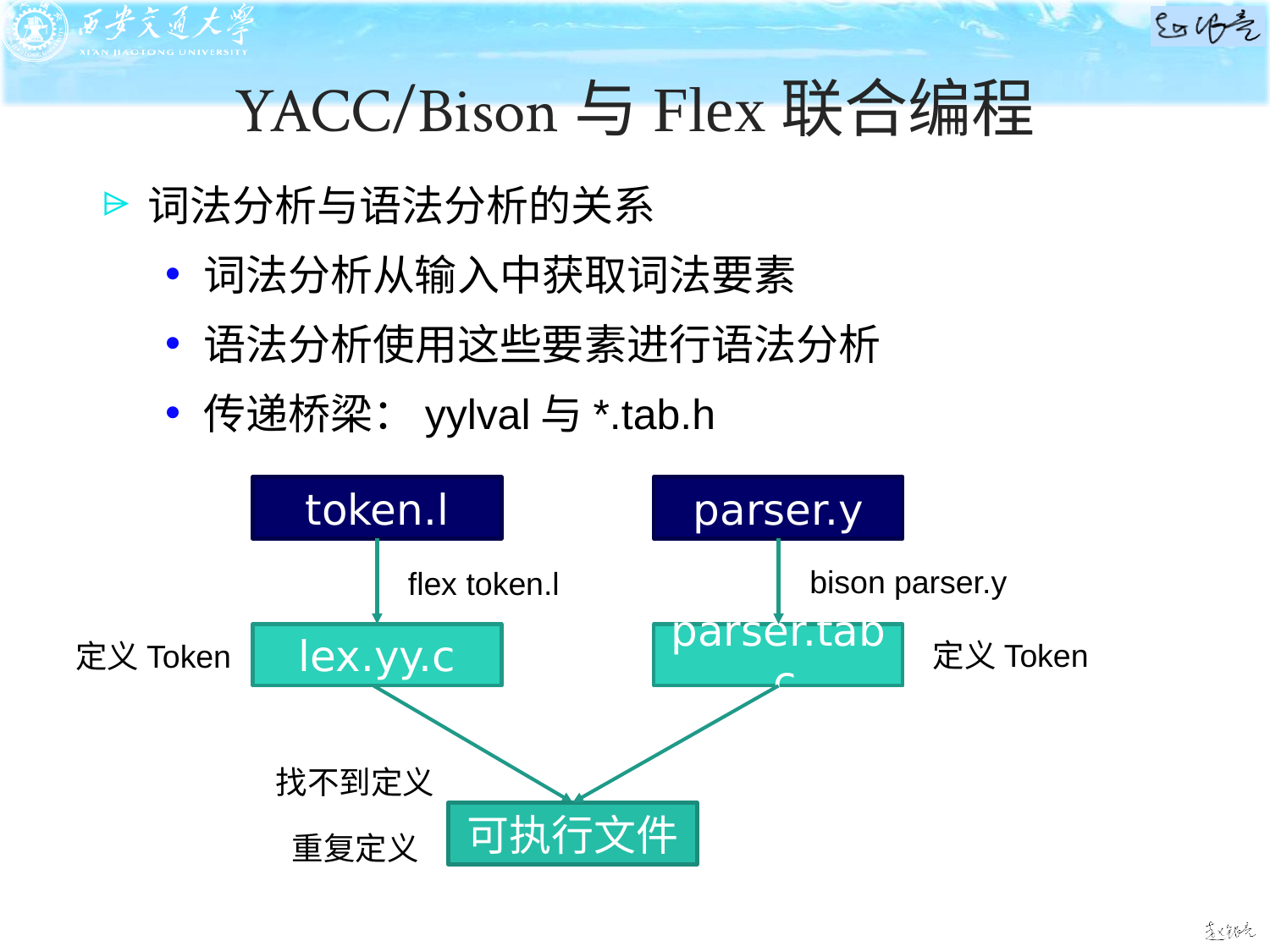

YACC/Bison与Flex联合编程
词法分析与语法分析的关系
词法分析从输入中获取词法要素
语法分析使用这些要素进行语法分析
传递桥梁：yylval与*.tab.h
token.l
parser.y
bison parser.y
flex token.l
lex.yy.c
parser.tab.c
定义Token
定义Token
找不到定义
可执行文件
重复定义